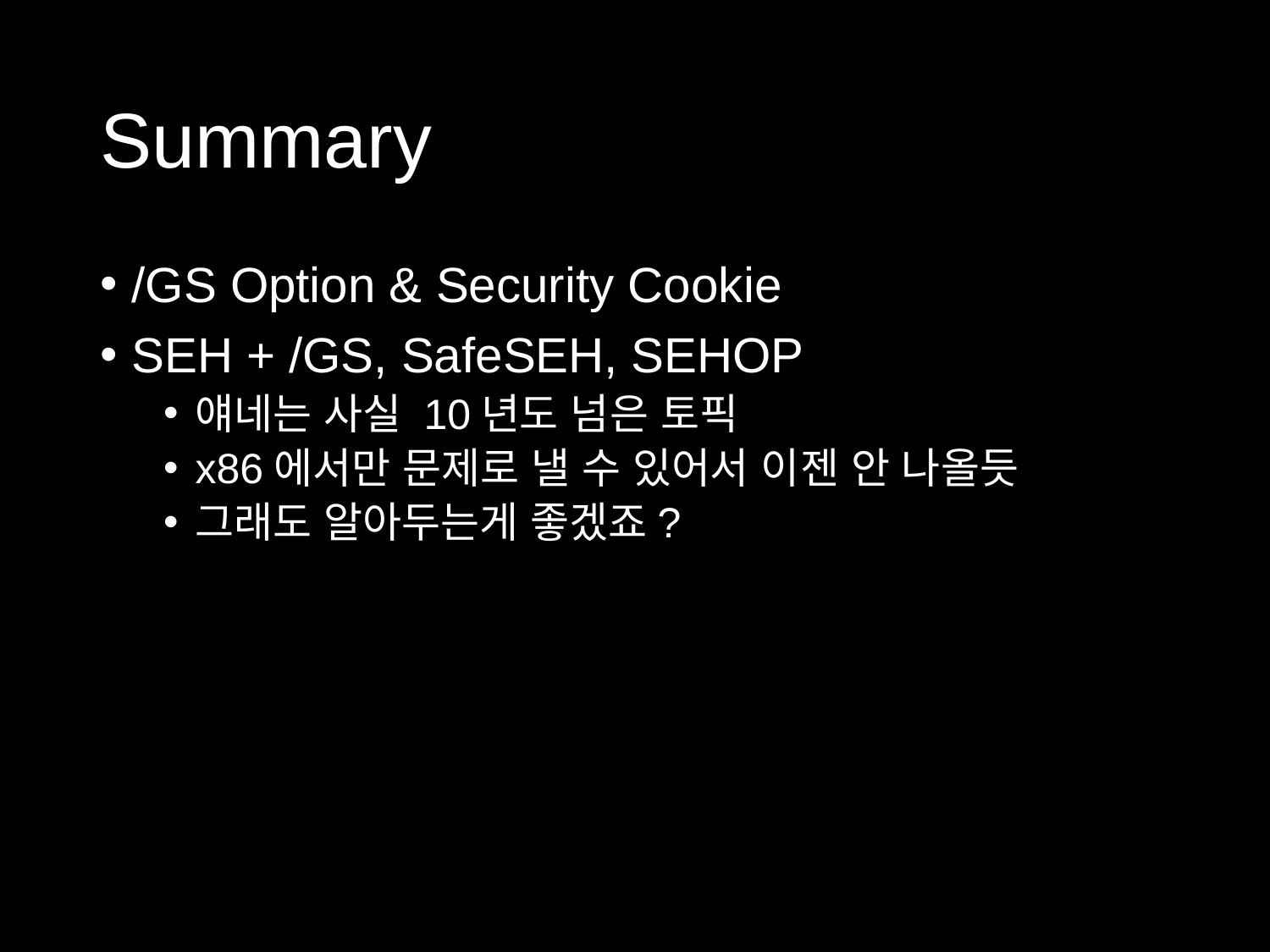

# Summary
/GS Option & Security Cookie
SEH + /GS, SafeSEH, SEHOP
얘네는 사실 10년도 넘은 토픽
x86에서만 문제로 낼 수 있어서 이젠 안 나올듯
그래도 알아두는게 좋겠죠?